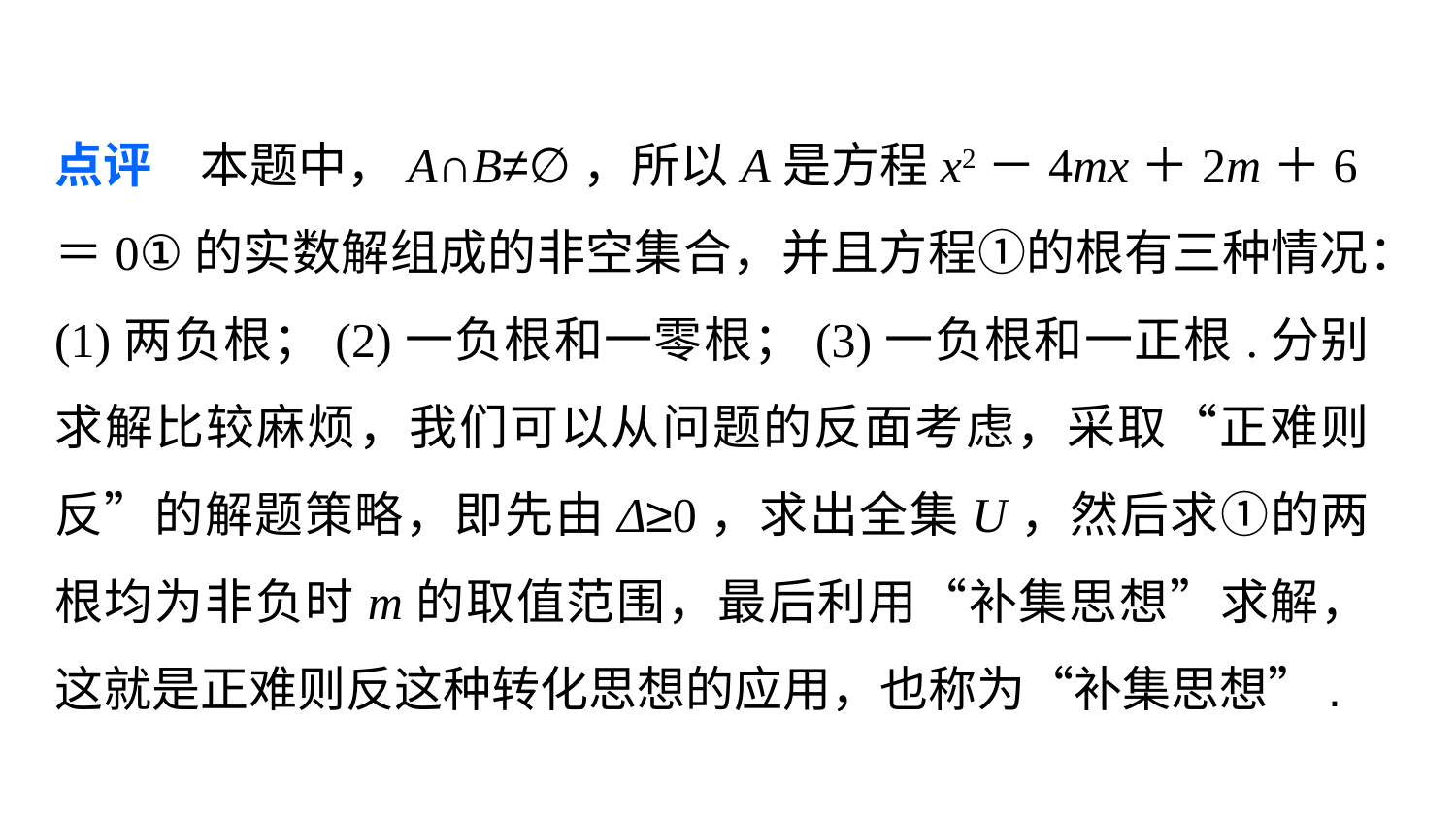

点评　本题中，A∩B≠∅，所以A是方程x2－4mx＋2m＋6＝0①的实数解组成的非空集合，并且方程①的根有三种情况：
(1)两负根；(2)一负根和一零根；(3)一负根和一正根.分别求解比较麻烦，我们可以从问题的反面考虑，采取“正难则反”的解题策略，即先由Δ≥0，求出全集U，然后求①的两根均为非负时m的取值范围，最后利用“补集思想”求解，这就是正难则反这种转化思想的应用，也称为“补集思想”.